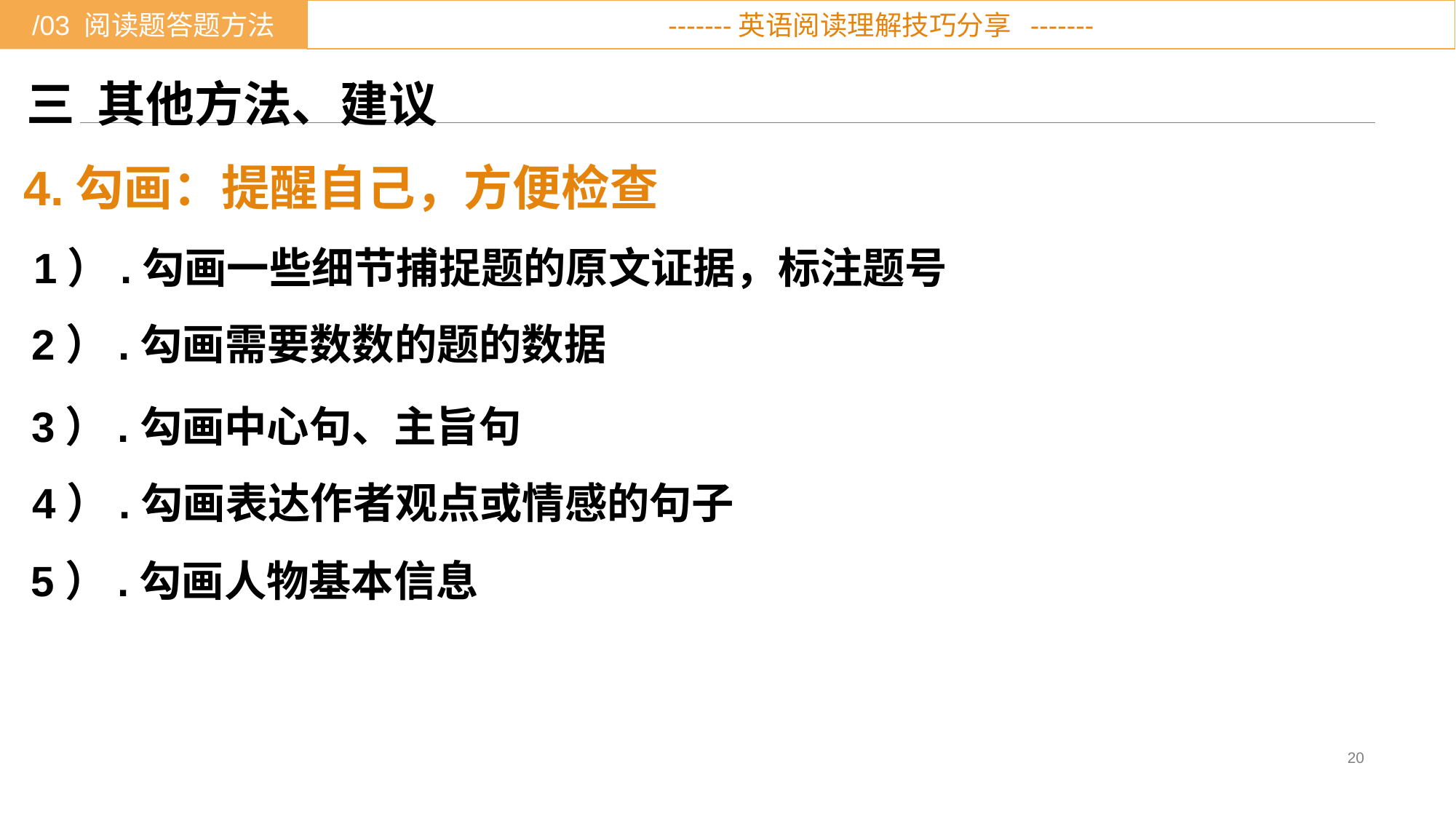

/03 阅读题答题方法
-------英语阅读理解技巧分享  -------
# 三  其他方法、建议
4.勾画：提醒自己，方便检查
1）.勾画一些细节捕捉题的原文证据，标注题号
2）.勾画需要数数的题的数据
3）.勾画中心句、主旨句
4）.勾画表达作者观点或情感的句子
5）.勾画人物基本信息
20